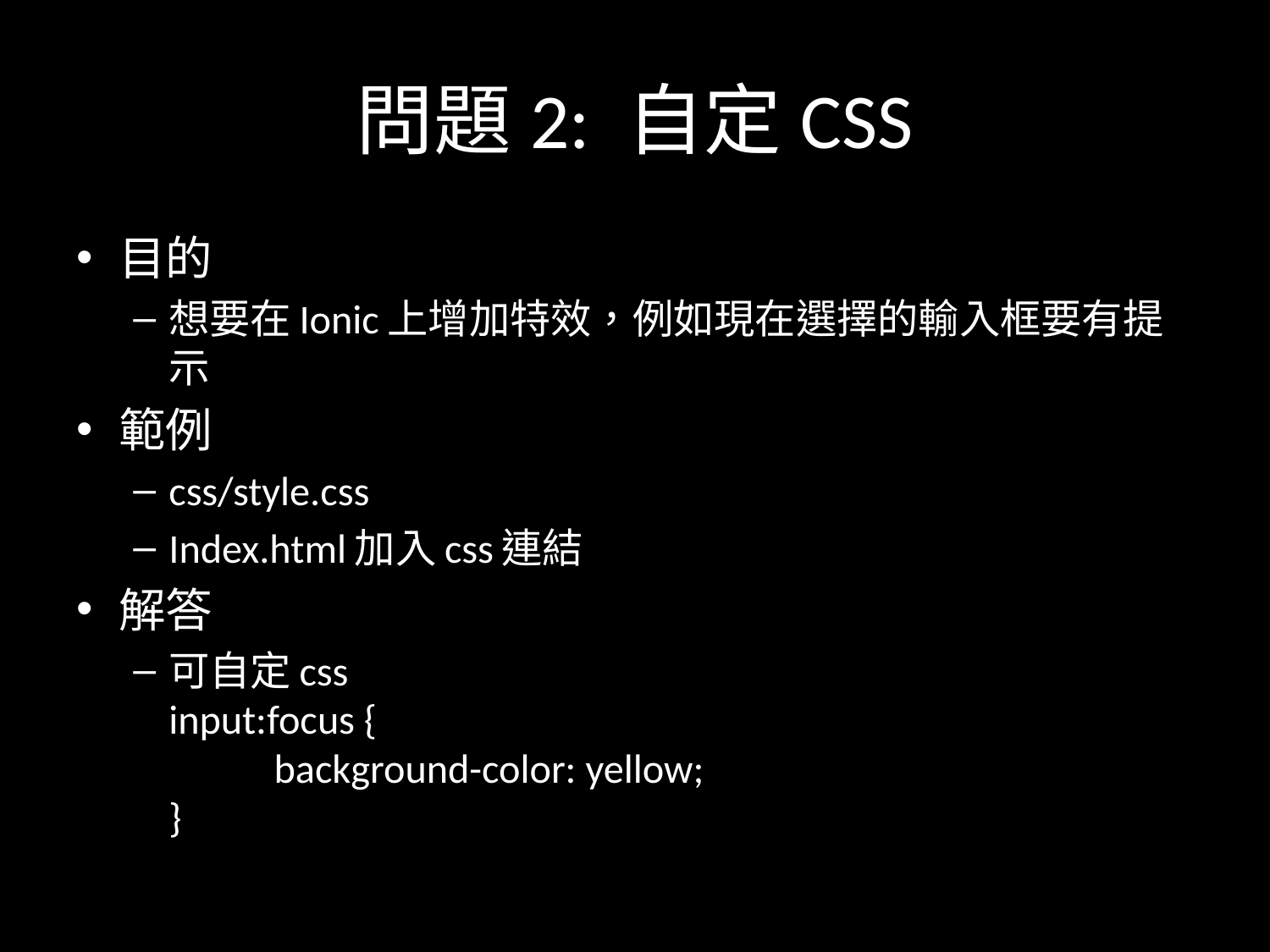

# 問題2: 自定CSS
目的
想要在Ionic上增加特效，例如現在選擇的輸入框要有提示
範例
css/style.css
Index.html加入css連結
解答
可自定css
input:focus {
	background-color: yellow;
}